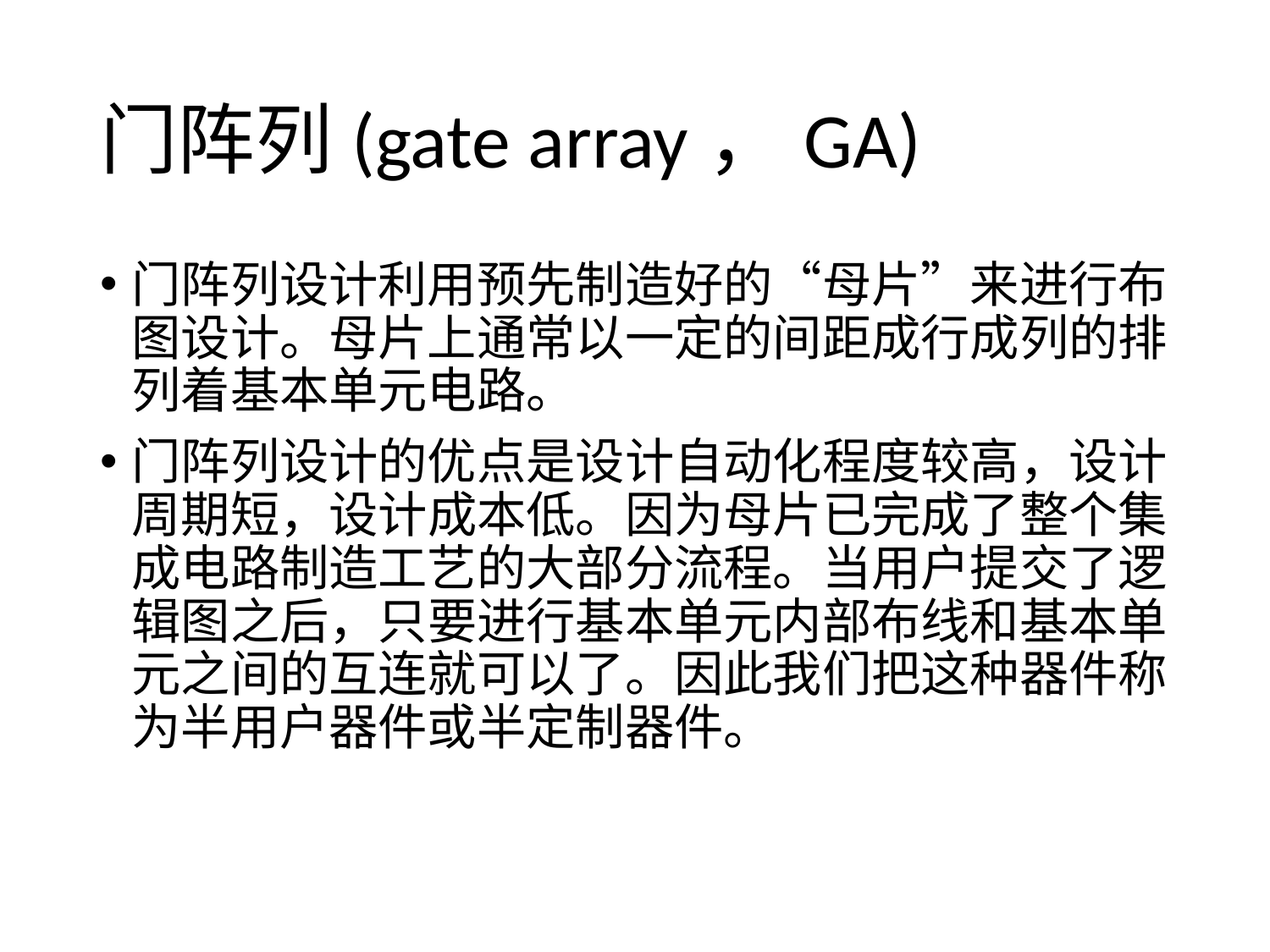

# 门阵列(gate array，GA)
门阵列设计利用预先制造好的“母片”来进行布图设计。母片上通常以一定的间距成行成列的排列着基本单元电路。
门阵列设计的优点是设计自动化程度较高，设计周期短，设计成本低。因为母片已完成了整个集成电路制造工艺的大部分流程。当用户提交了逻辑图之后，只要进行基本单元内部布线和基本单元之间的互连就可以了。因此我们把这种器件称为半用户器件或半定制器件。